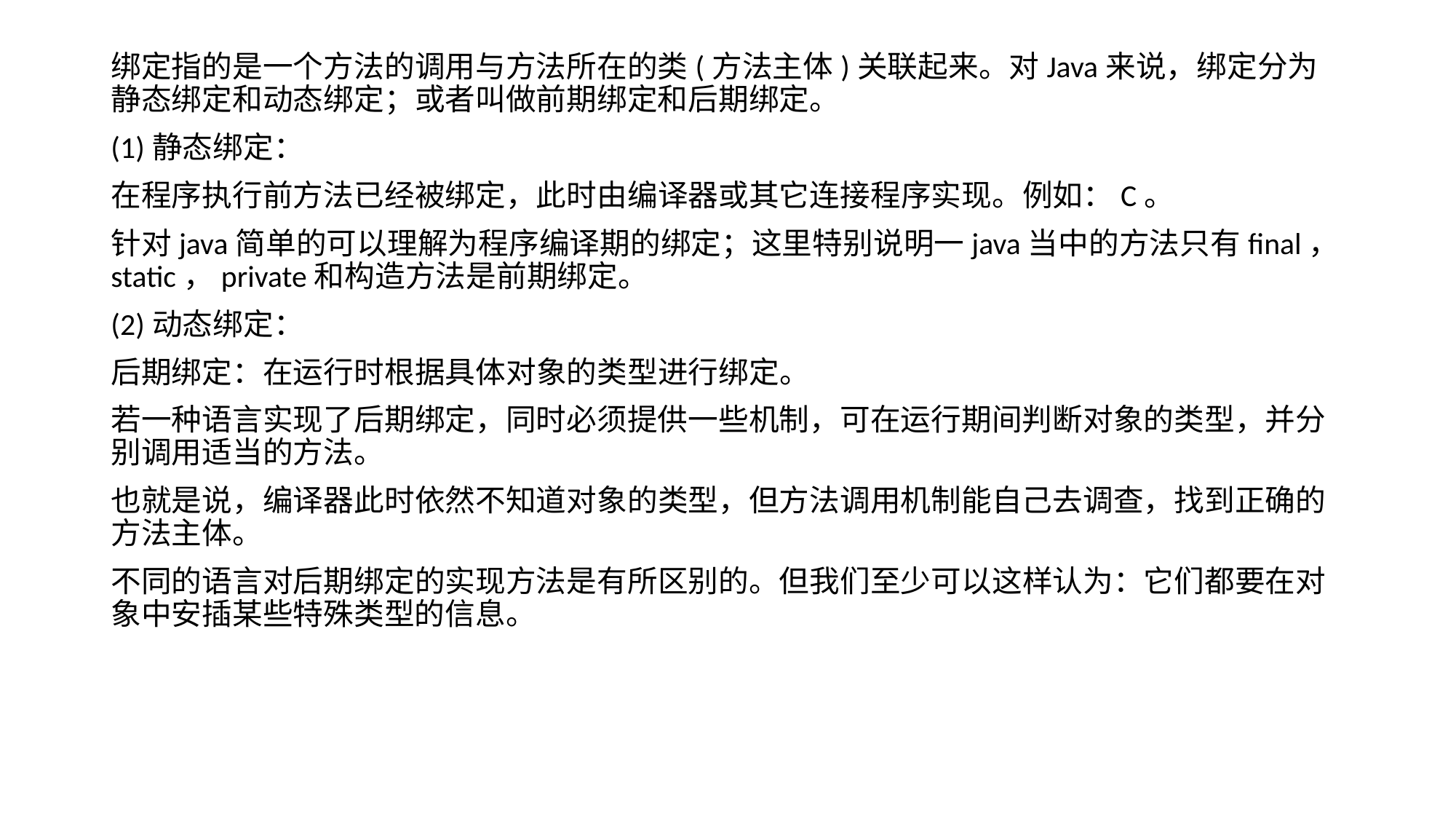

绑定指的是一个方法的调用与方法所在的类(方法主体)关联起来。对Java来说，绑定分为静态绑定和动态绑定；或者叫做前期绑定和后期绑定。
(1)静态绑定：
在程序执行前方法已经被绑定，此时由编译器或其它连接程序实现。例如：C。
针对java简单的可以理解为程序编译期的绑定；这里特别说明一java当中的方法只有final，static，private和构造方法是前期绑定。
(2)动态绑定：
后期绑定：在运行时根据具体对象的类型进行绑定。
若一种语言实现了后期绑定，同时必须提供一些机制，可在运行期间判断对象的类型，并分别调用适当的方法。
也就是说，编译器此时依然不知道对象的类型，但方法调用机制能自己去调查，找到正确的方法主体。
不同的语言对后期绑定的实现方法是有所区别的。但我们至少可以这样认为：它们都要在对象中安插某些特殊类型的信息。